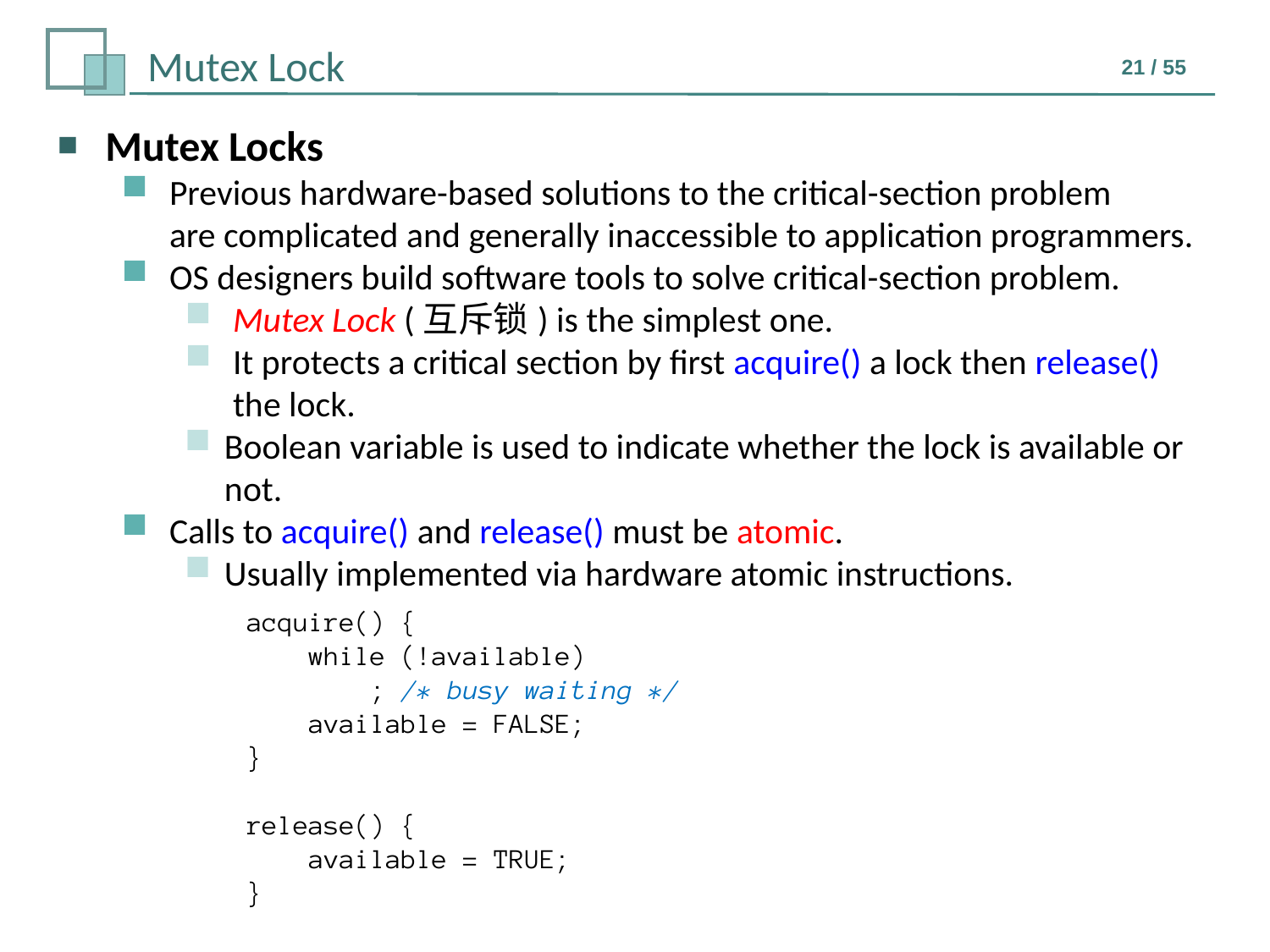

Mutex Locks
Previous hardware-based solutions to the critical-section problem
are complicated and generally inaccessible to application programmers.
OS designers build software tools to solve critical-section problem.
Mutex Lock (互斥锁) is the simplest one.
It protects a critical section by first acquire() a lock then release() the lock.
Boolean variable is used to indicate whether the lock is available or not.
Calls to acquire() and release() must be atomic.
Usually implemented via hardware atomic instructions.
acquire() {
    while (!available)
        ; /* busy waiting */
    available = FALSE;
}

release() {
    available = TRUE;
}